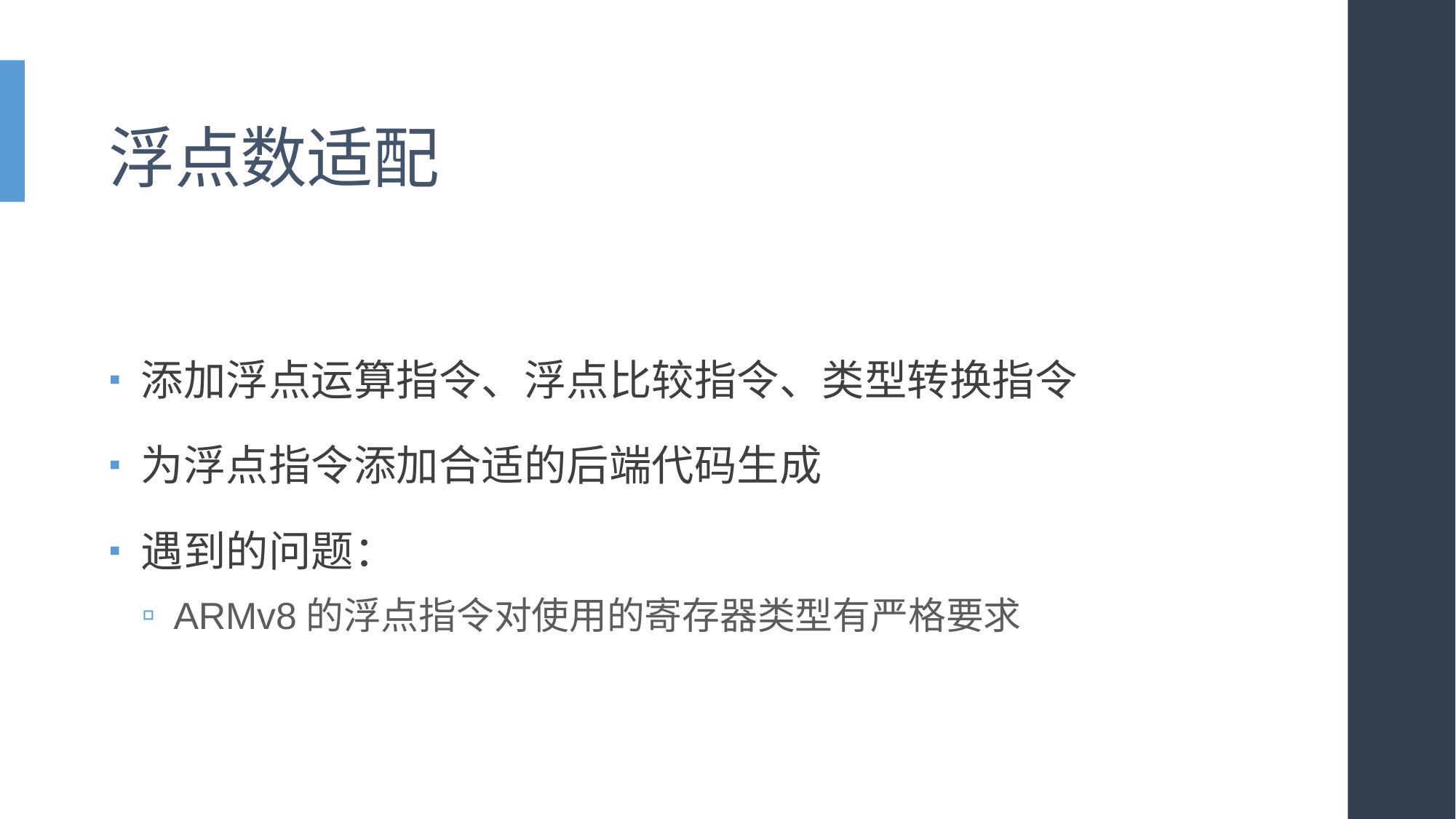

# 浮点数适配
添加浮点运算指令、浮点比较指令、类型转换指令
为浮点指令添加合适的后端代码生成
遇到的问题：
ARMv8的浮点指令对使用的寄存器类型有严格要求